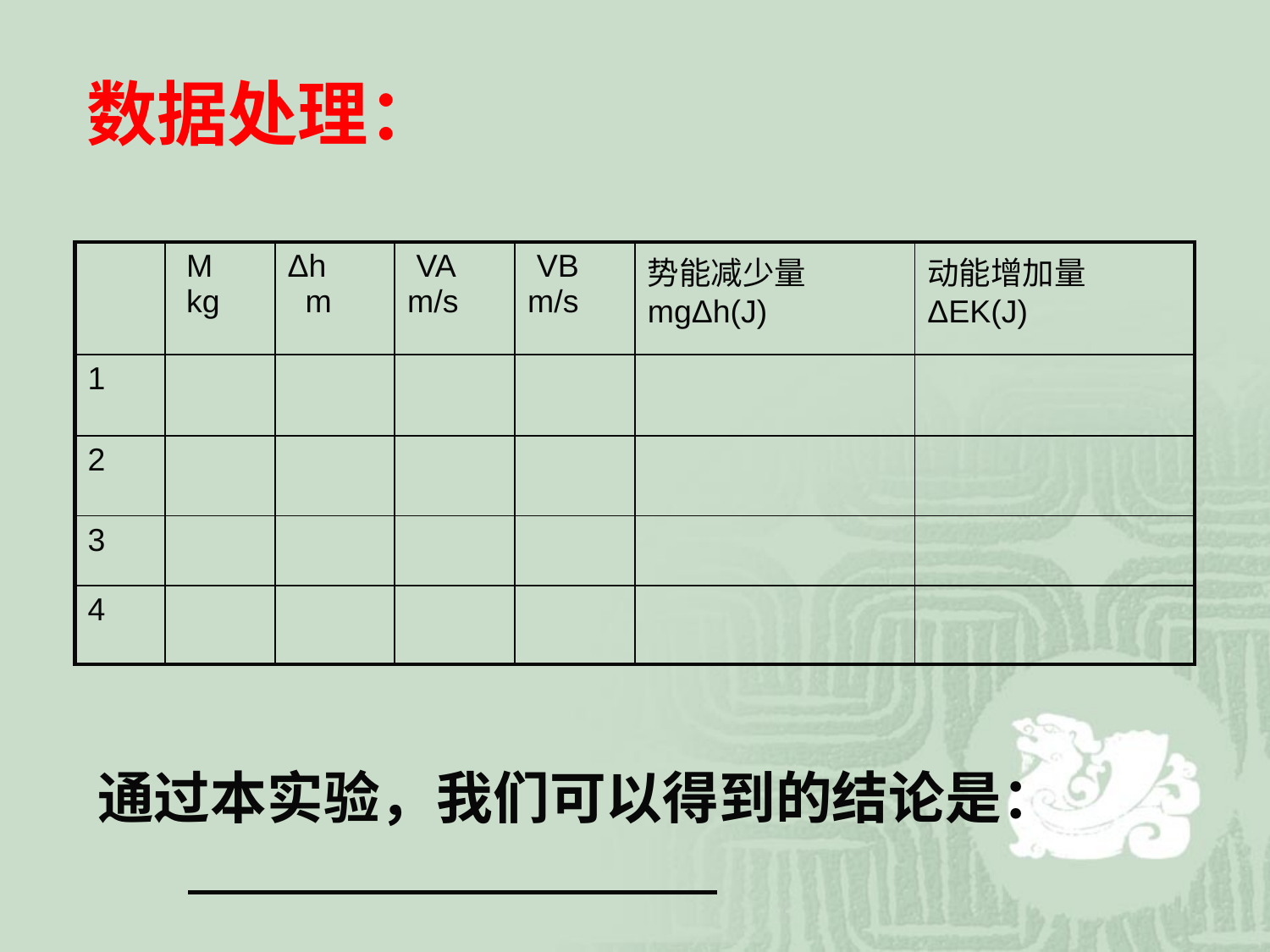

数据处理：
|  | M kg | Δh m | VA m/s | VB m/s | 势能减少量 mgΔh(J) | 动能增加量 ΔEK(J) |
| --- | --- | --- | --- | --- | --- | --- |
| 1 |  |  |  |  |  |  |
| 2 |  |  |  |  |  |  |
| 3 |  |  |  |  |  |  |
| 4 |  |  |  |  |  |  |
通过本实验，我们可以得到的结论是：